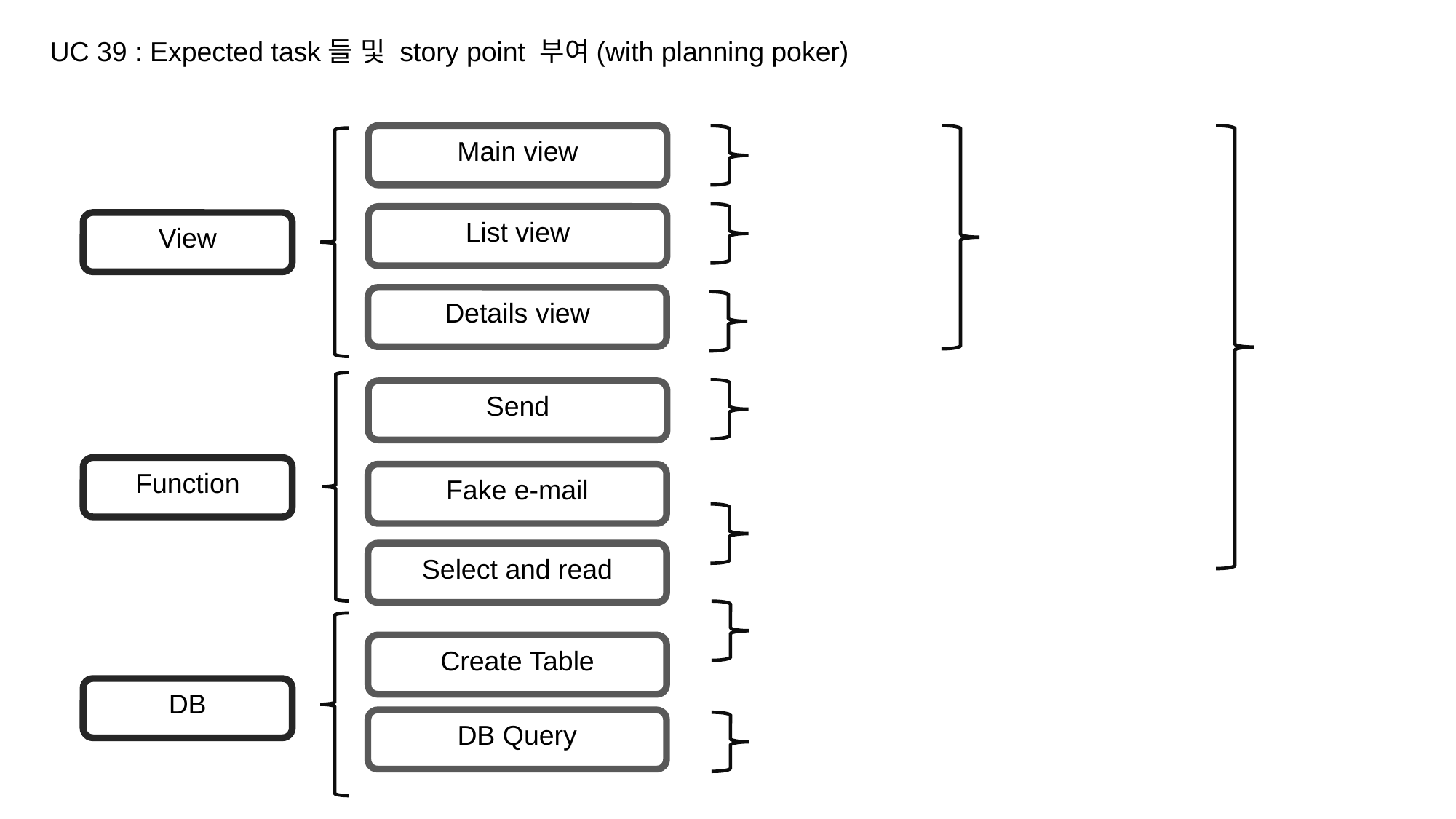

UC 39 : Expected task들 및 story point 부여(with planning poker)

Main view

List view
View
Details view

Send
Function
Fake e-mail

Select and read

Create Table
DB
DB Query